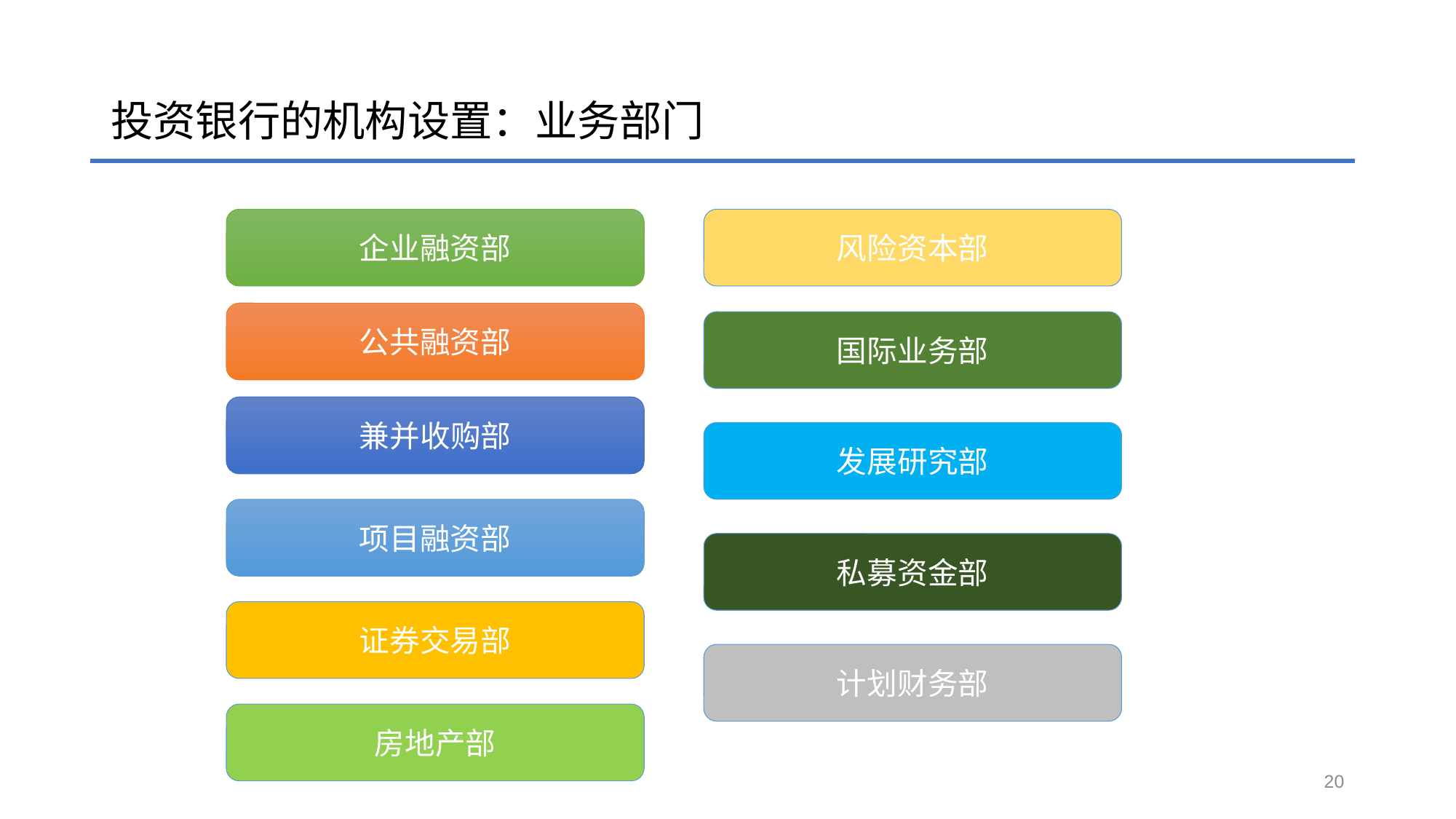

# 投资银行的机构设置：业务部门
企业融资部
风险资本部
公共融资部
国际业务部
兼并收购部
发展研究部
项目融资部
私募资金部
证券交易部
计划财务部
房地产部
20